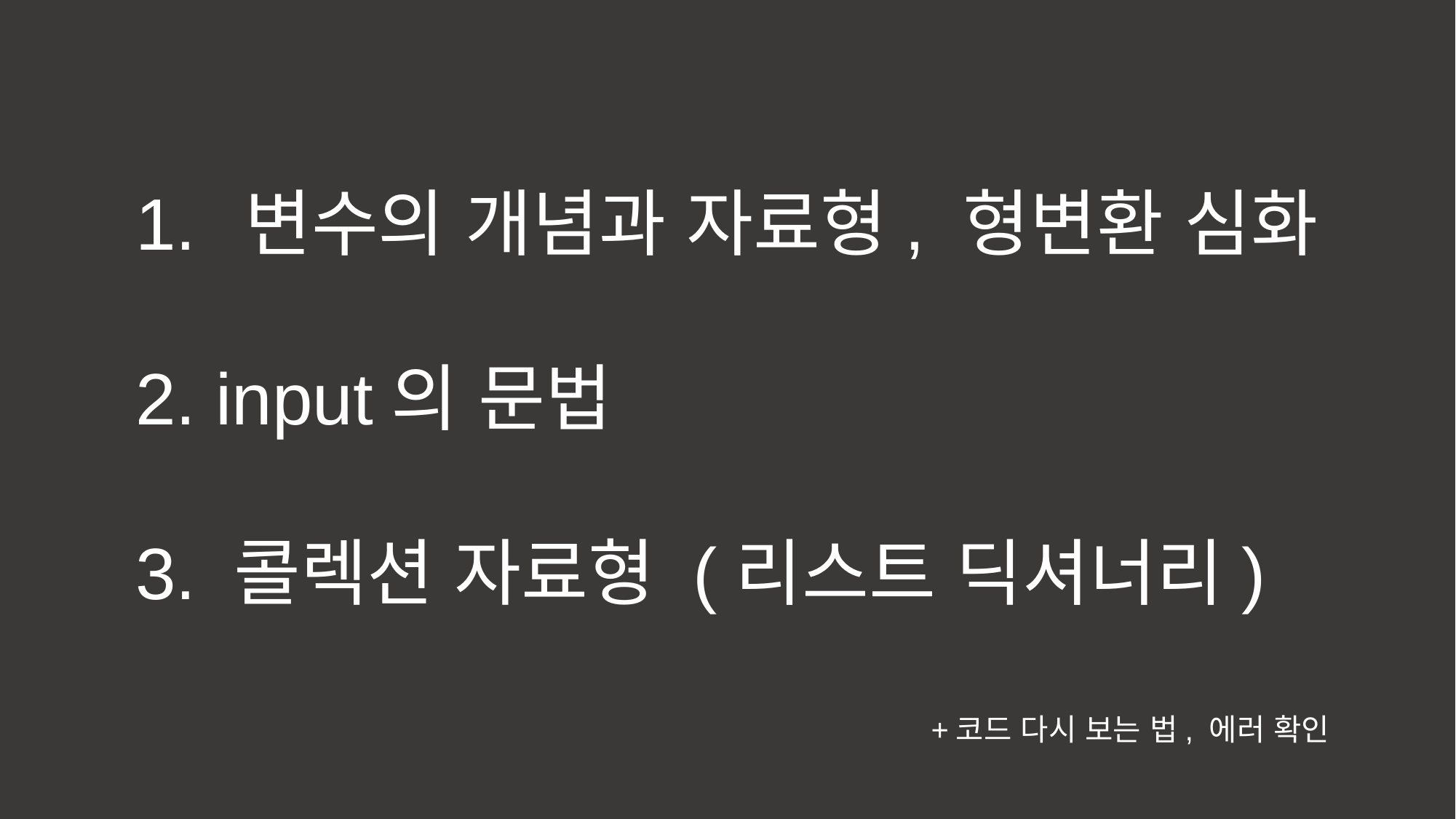

변수의 개념과 자료형, 형변환 심화

2. input의 문법

3. 콜렉션 자료형 (리스트 딕셔너리)
+코드 다시 보는 법, 에러 확인